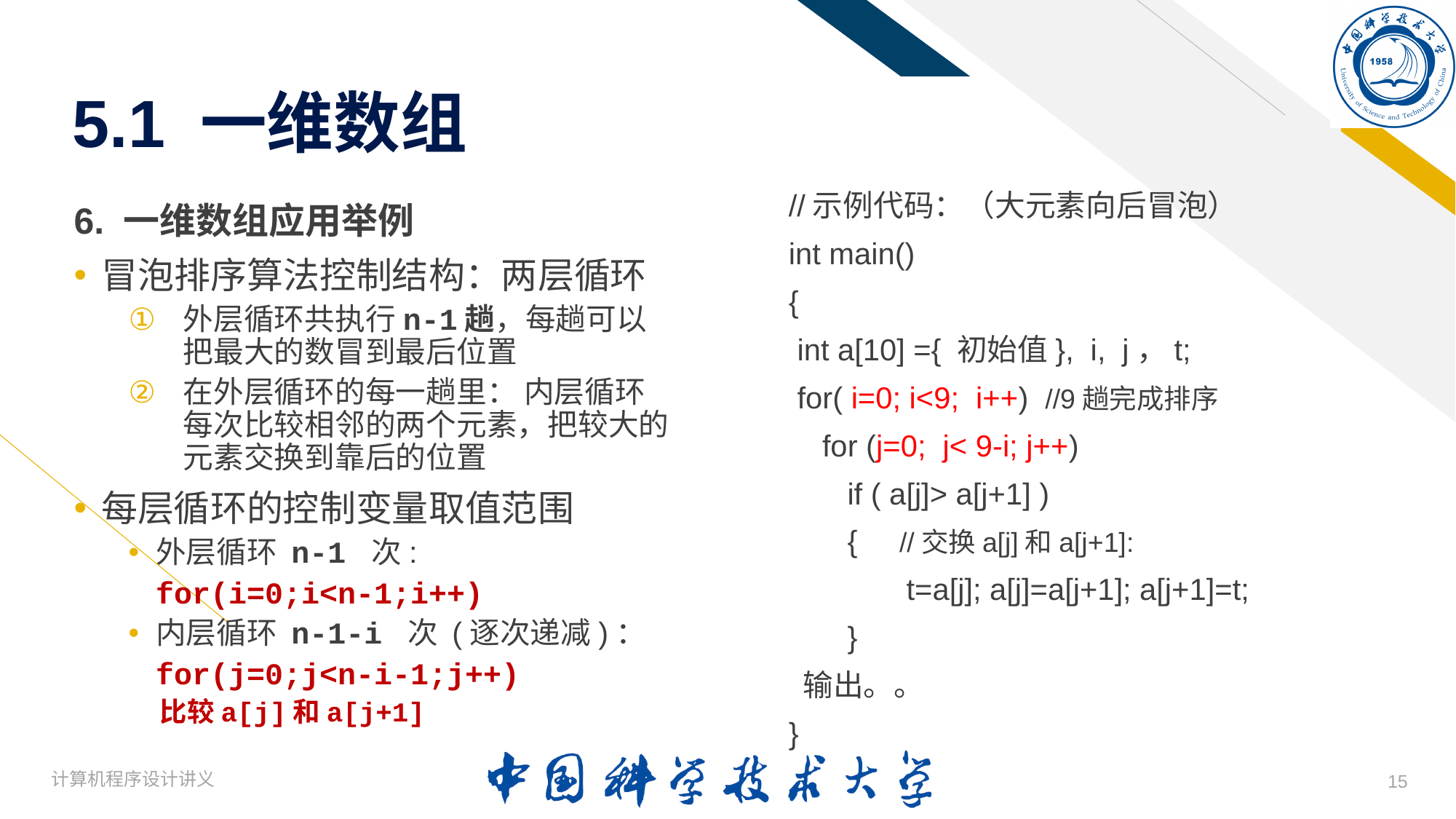

# 5.1 一维数组
//示例代码：（大元素向后冒泡）
int main()
{
 int a[10] ={ 初始值},  i,  j，t;
 for( i=0; i<9;  i++)  //9趟完成排序
    for (j=0;  j< 9-i; j++)
       if ( a[j]> a[j+1] )
       {     //交换a[j]和a[j+1]:
	 t=a[j]; a[j]=a[j+1]; a[j+1]=t;
       }
 输出。。
}
6. 一维数组应用举例
冒泡排序算法控制结构：两层循环
外层循环共执行n-1趟，每趟可以把最大的数冒到最后位置
在外层循环的每一趟里： 内层循环每次比较相邻的两个元素，把较大的元素交换到靠后的位置
每层循环的控制变量取值范围
外层循环 n-1 次:
	for(i=0;i<n-1;i++)
内层循环 n-1-i 次 (逐次递减)：
	for(j=0;j<n-i-1;j++)
    比较a[j]和a[j+1]

计算机程序设计讲义
15